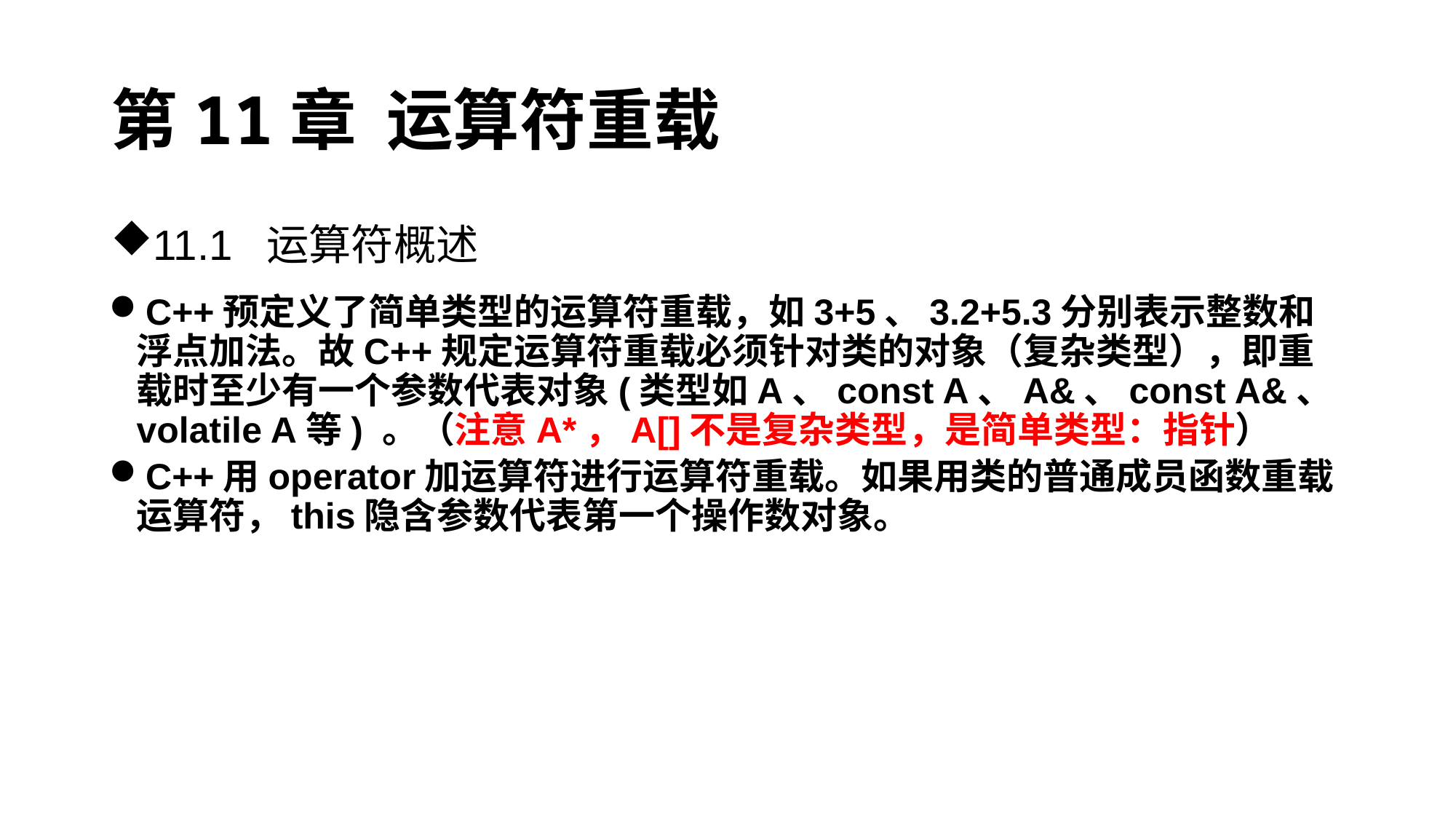

# 第11章  运算符重载
11.1  运算符概述
C++预定义了简单类型的运算符重载，如3+5、3.2+5.3分别表示整数和浮点加法。故C++规定运算符重载必须针对类的对象（复杂类型），即重载时至少有一个参数代表对象(类型如A、const A、A&、const A&、volatile A等) 。（注意A*，A[]不是复杂类型，是简单类型：指针）
C++用operator加运算符进行运算符重载。如果用类的普通成员函数重载运算符，this隐含参数代表第一个操作数对象。